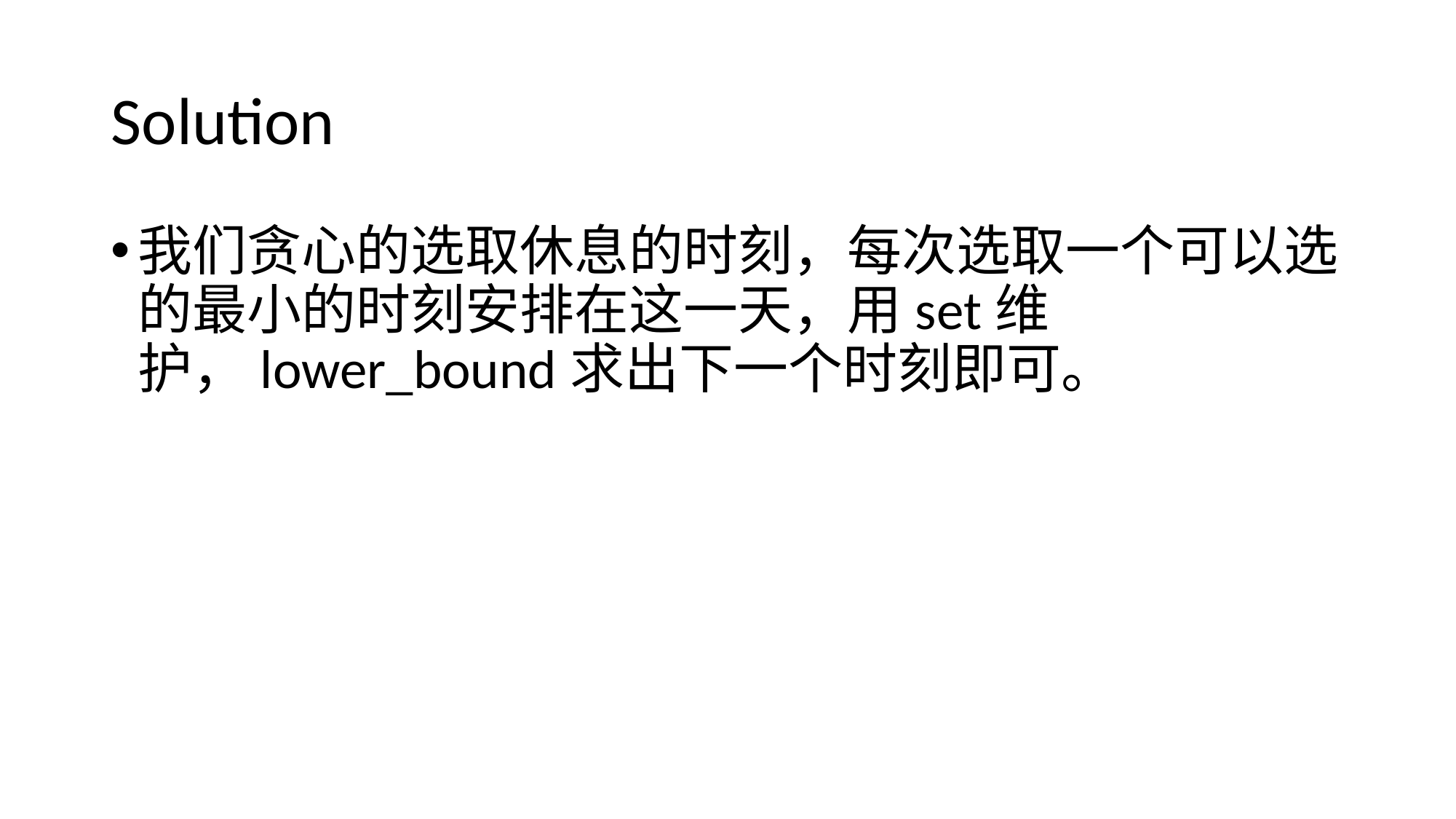

# Solution
我们贪心的选取休息的时刻，每次选取一个可以选的最小的时刻安排在这一天，用set维护，lower_bound求出下一个时刻即可。